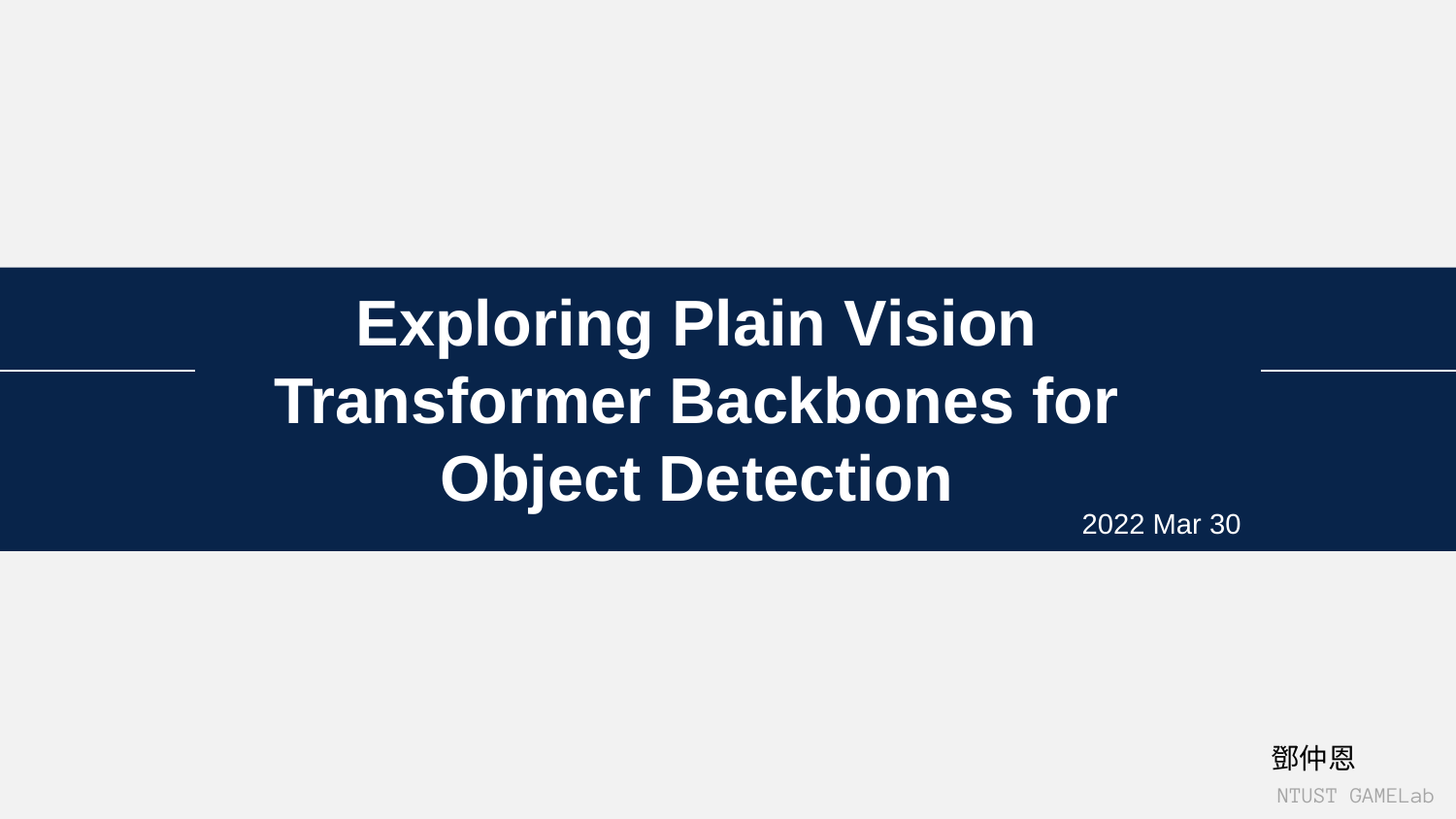

Exploring Plain Vision Transformer Backbones for Object Detection
2022 Mar 30
鄧仲恩

NTUST GAMELab